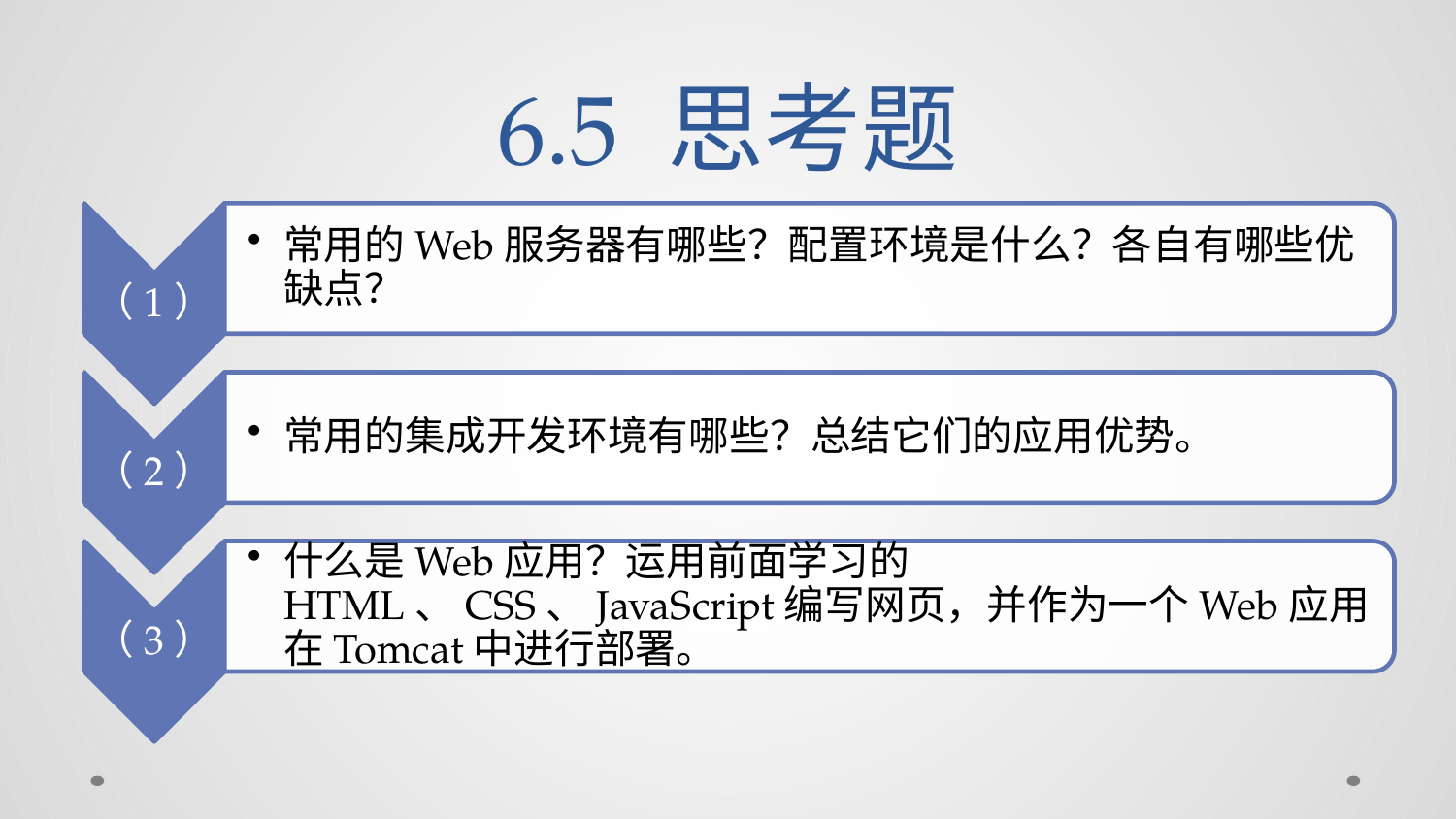

# 6.5 思考题
（1）
常用的Web服务器有哪些？配置环境是什么？各自有哪些优缺点？
（2）
常用的集成开发环境有哪些？总结它们的应用优势。
（3）
什么是Web应用？运用前面学习的HTML、CSS、JavaScript编写网页，并作为一个Web应用在Tomcat中进行部署。